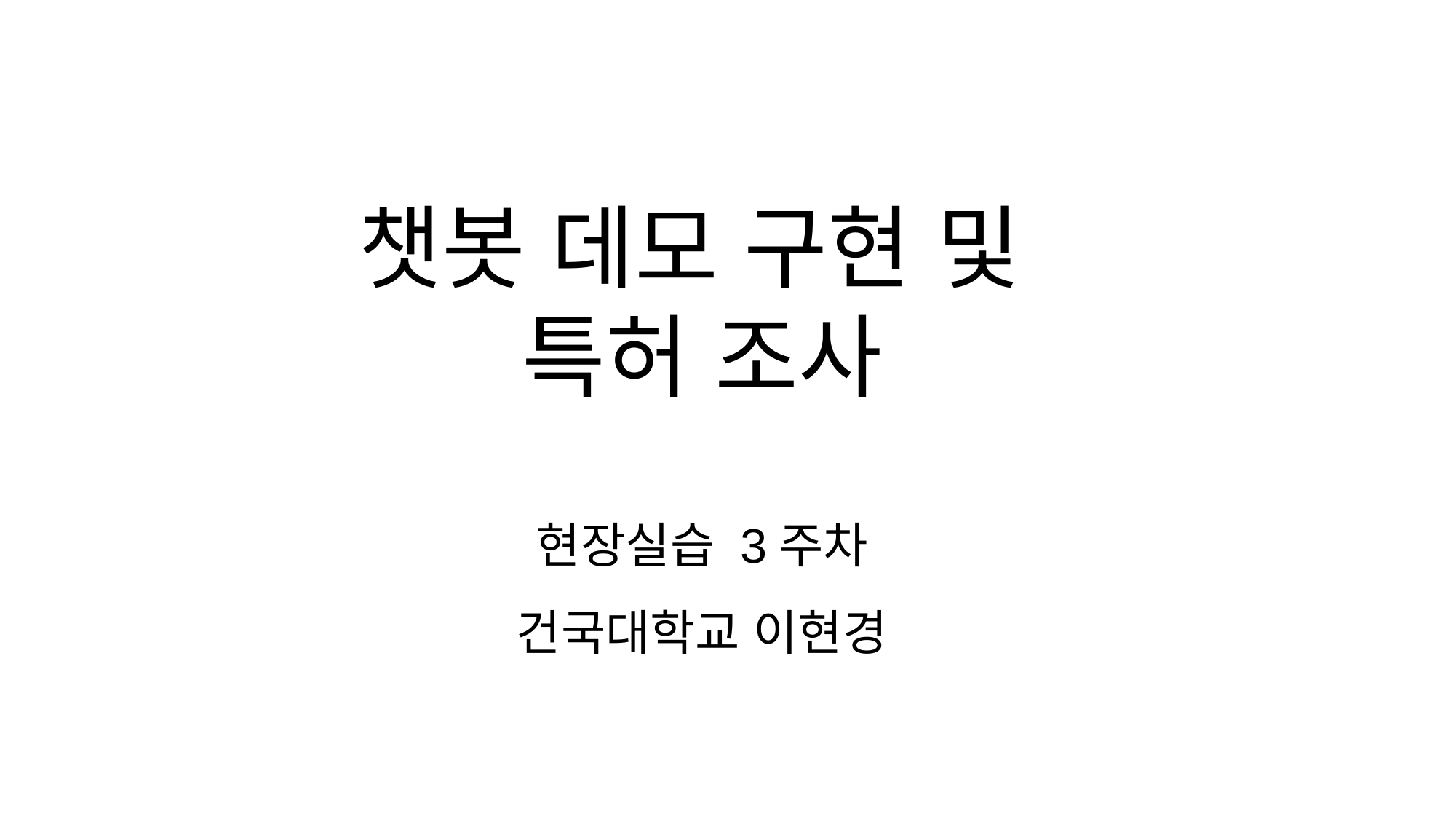

챗봇 데모 구현 및
특허 조사
현장실습 3주차
건국대학교 이현경